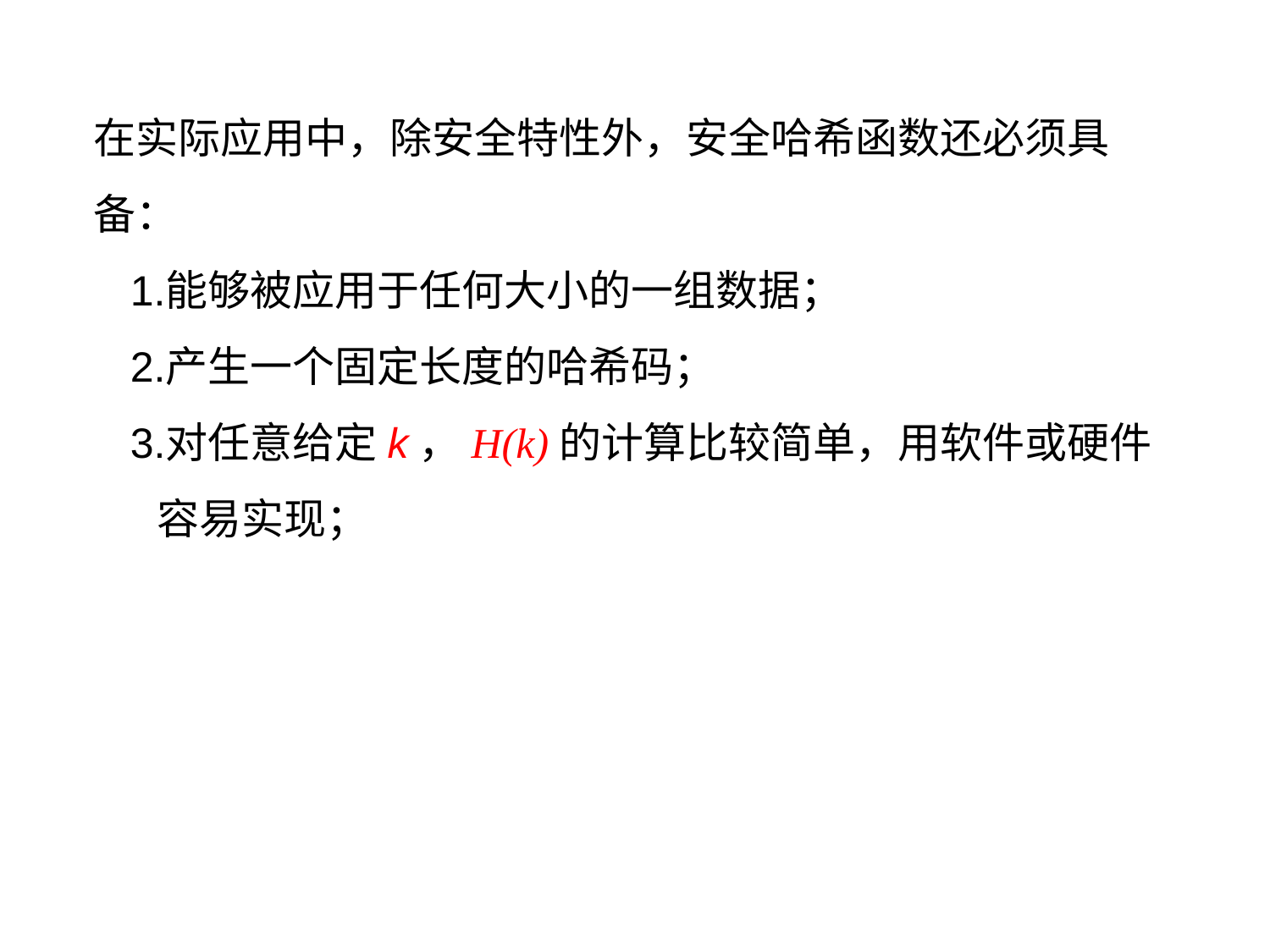

在实际应用中，除安全特性外，安全哈希函数还必须具备：
能够被应用于任何大小的一组数据；
产生一个固定长度的哈希码；
对任意给定k，H(k)的计算比较简单，用软件或硬件容易实现；